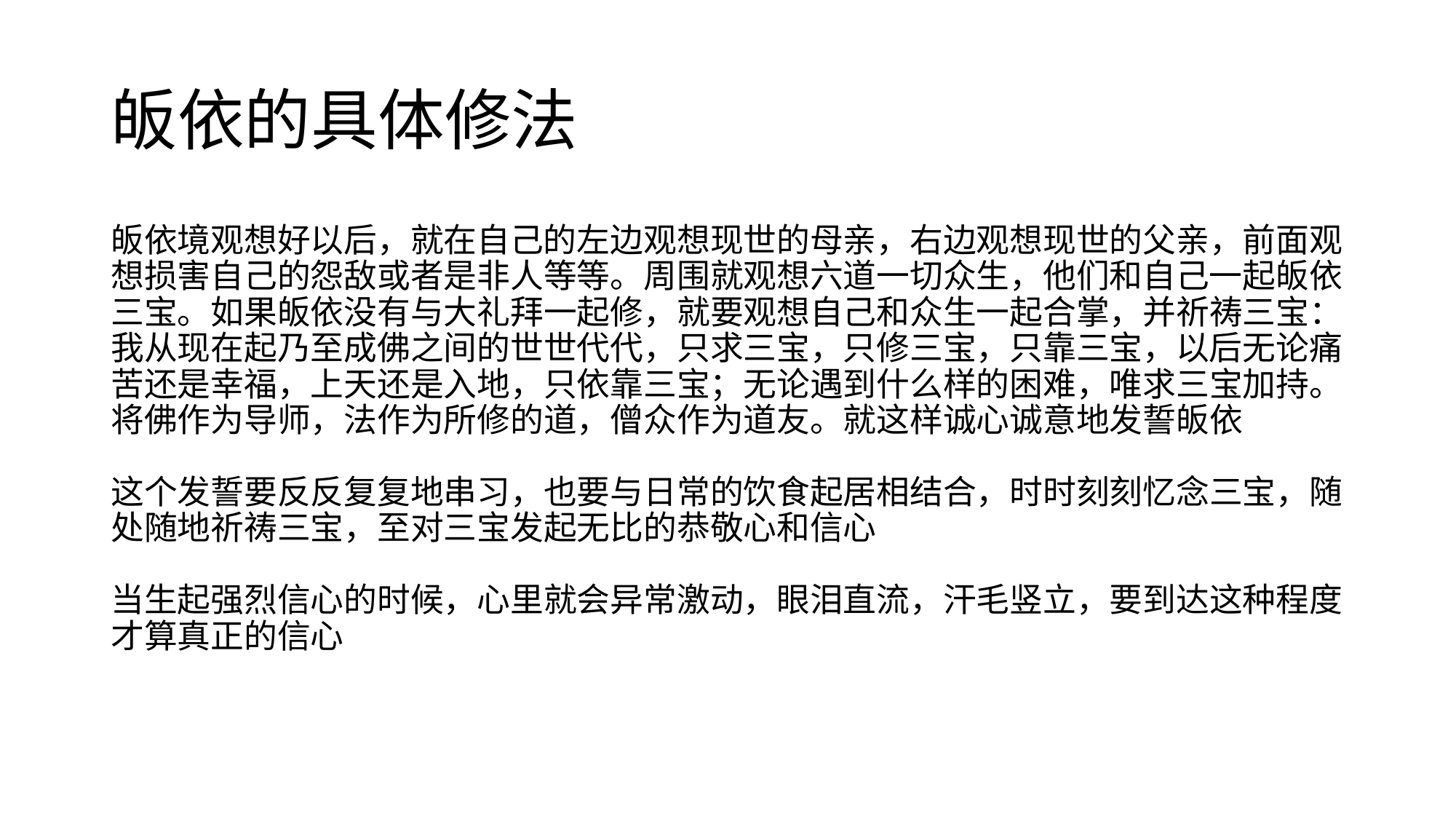

# 皈依的具体修法
皈依境观想好以后，就在自己的左边观想现世的母亲，右边观想现世的父亲，前面观想损害自己的怨敌或者是非人等等。周围就观想六道一切众生，他们和自己一起皈依三宝。如果皈依没有与大礼拜一起修，就要观想自己和众生一起合掌，并祈祷三宝：我从现在起乃至成佛之间的世世代代，只求三宝，只修三宝，只靠三宝，以后无论痛苦还是幸福，上天还是入地，只依靠三宝；无论遇到什么样的困难，唯求三宝加持。将佛作为导师，法作为所修的道，僧众作为道友。就这样诚心诚意地发誓皈依

这个发誓要反反复复地串习，也要与日常的饮食起居相结合，时时刻刻忆念三宝，随处随地祈祷三宝，至对三宝发起无比的恭敬心和信心

当生起强烈信心的时候，心里就会异常激动，眼泪直流，汗毛竖立，要到达这种程度才算真正的信心